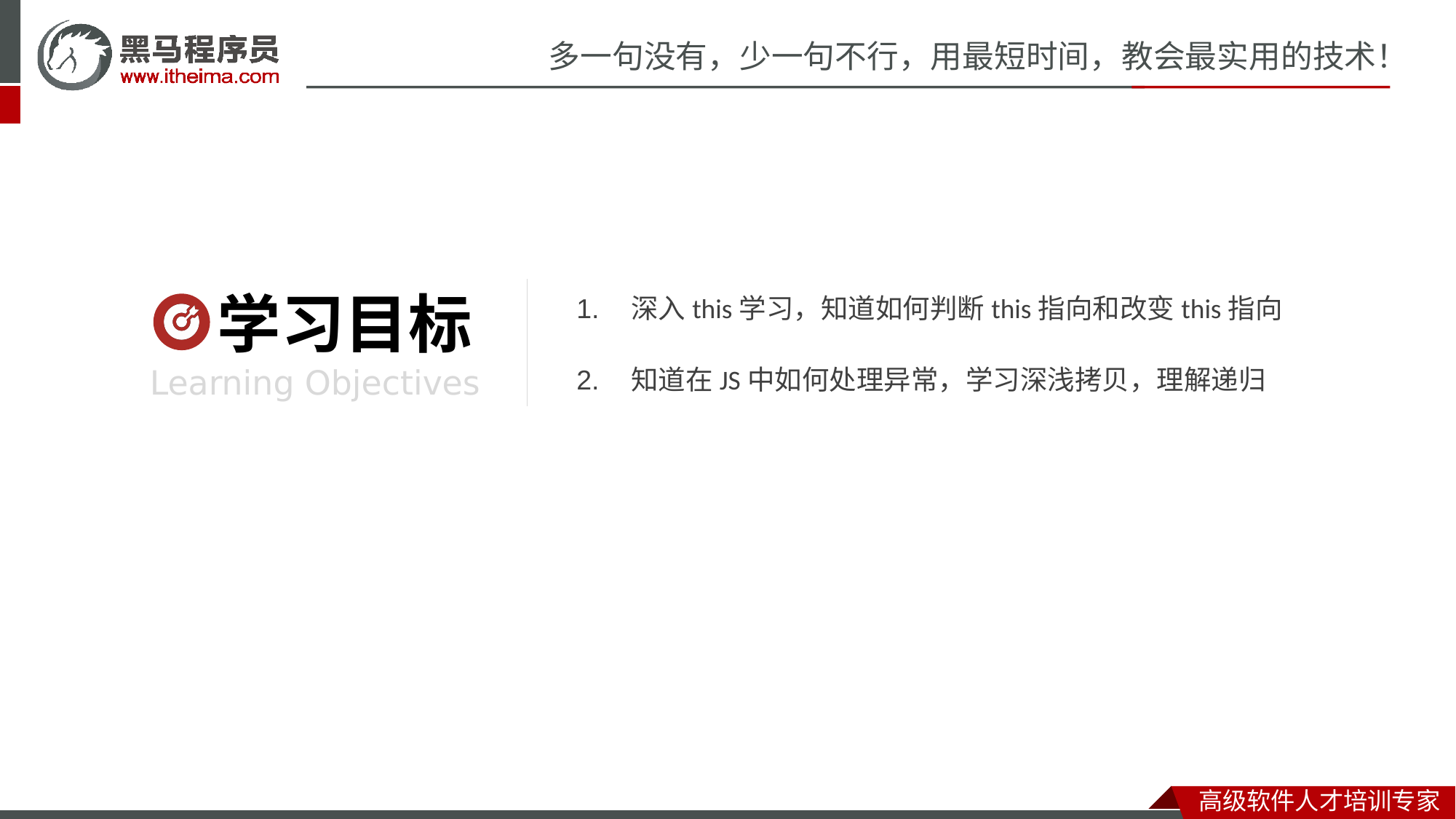

深入this学习，知道如何判断this指向和改变this指向
知道在JS中如何处理异常，学习深浅拷贝，理解递归